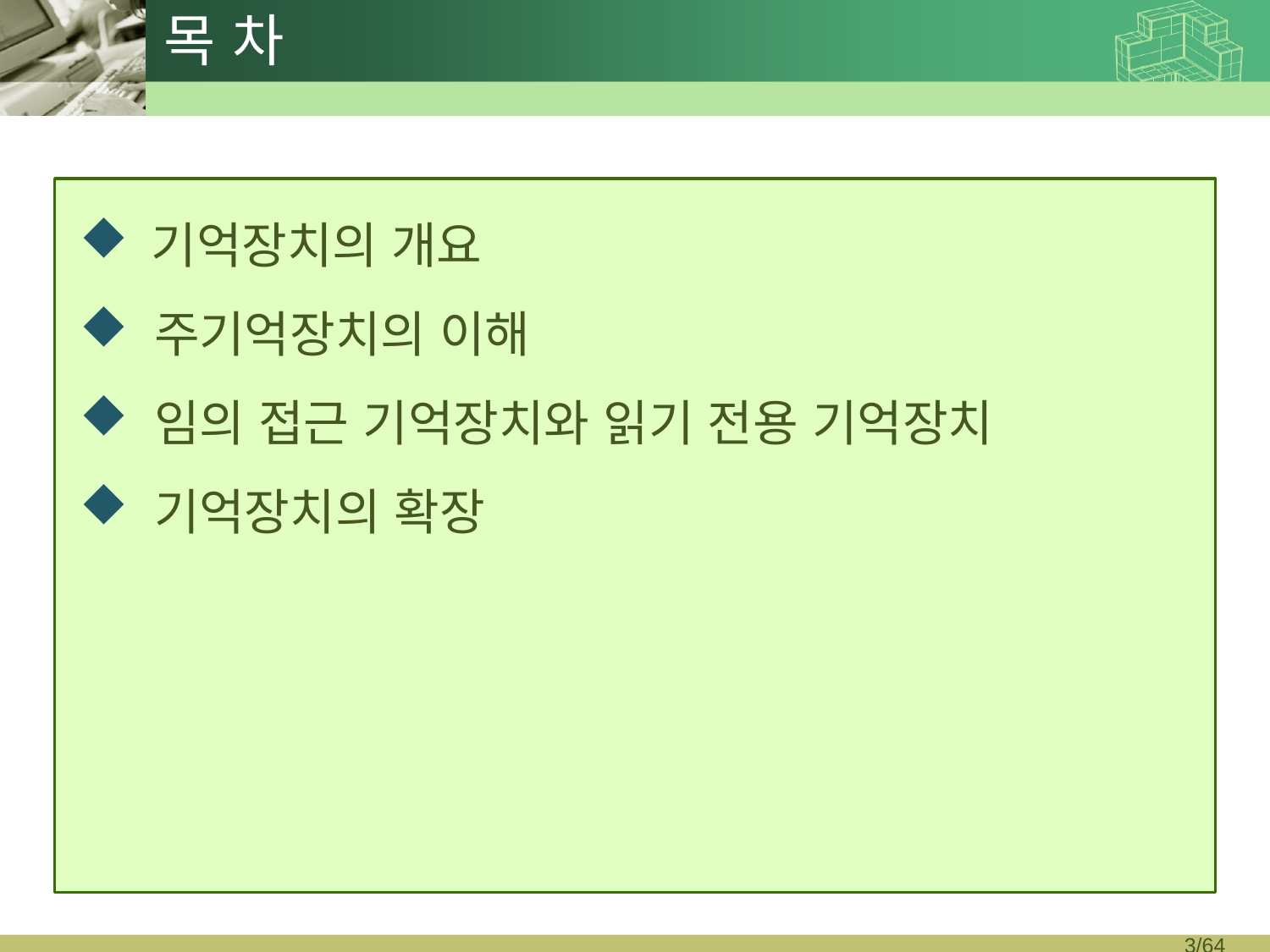

# 목 차
 기억장치의 개요
 주기억장치의 이해
 임의 접근 기억장치와 읽기 전용 기억장치
 기억장치의 확장